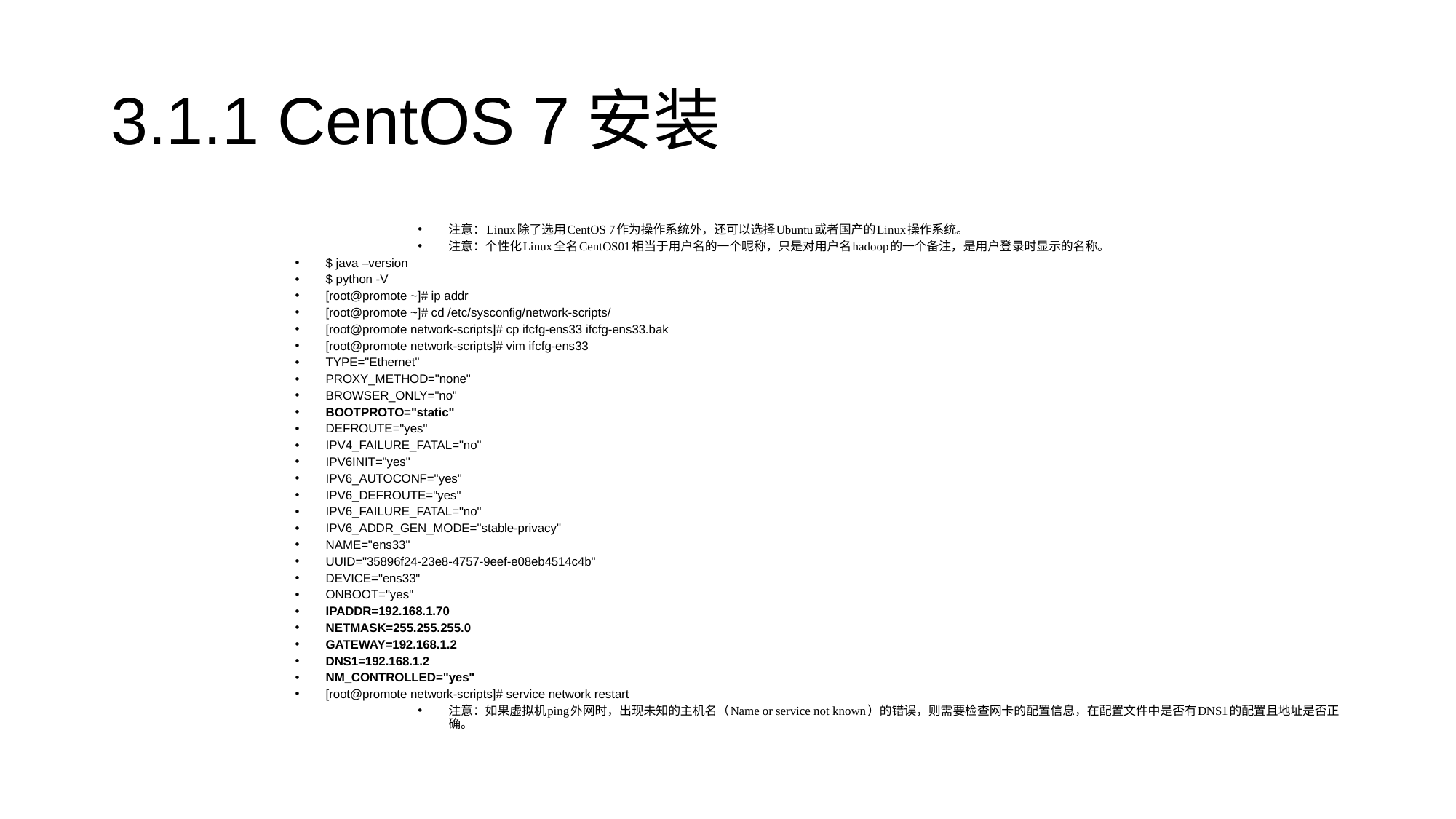

# 3.1.1 CentOS 7安装
注意：Linux除了选用CentOS 7作为操作系统外，还可以选择Ubuntu或者国产的Linux操作系统。
注意：个性化Linux全名CentOS01相当于用户名的一个昵称，只是对用户名hadoop的一个备注，是用户登录时显示的名称。
$ java –version
$ python -V
[root@promote ~]# ip addr
[root@promote ~]# cd /etc/sysconfig/network-scripts/
[root@promote network-scripts]# cp ifcfg-ens33 ifcfg-ens33.bak
[root@promote network-scripts]# vim ifcfg-ens33
TYPE="Ethernet"
PROXY_METHOD="none"
BROWSER_ONLY="no"
BOOTPROTO="static"
DEFROUTE="yes"
IPV4_FAILURE_FATAL="no"
IPV6INIT="yes"
IPV6_AUTOCONF="yes"
IPV6_DEFROUTE="yes"
IPV6_FAILURE_FATAL="no"
IPV6_ADDR_GEN_MODE="stable-privacy"
NAME="ens33"
UUID="35896f24-23e8-4757-9eef-e08eb4514c4b"
DEVICE="ens33"
ONBOOT="yes"
IPADDR=192.168.1.70
NETMASK=255.255.255.0
GATEWAY=192.168.1.2
DNS1=192.168.1.2
NM_CONTROLLED="yes"
[root@promote network-scripts]# service network restart
注意：如果虚拟机ping外网时，出现未知的主机名（Name or service not known）的错误，则需要检查网卡的配置信息，在配置文件中是否有DNS1的配置且地址是否正确。